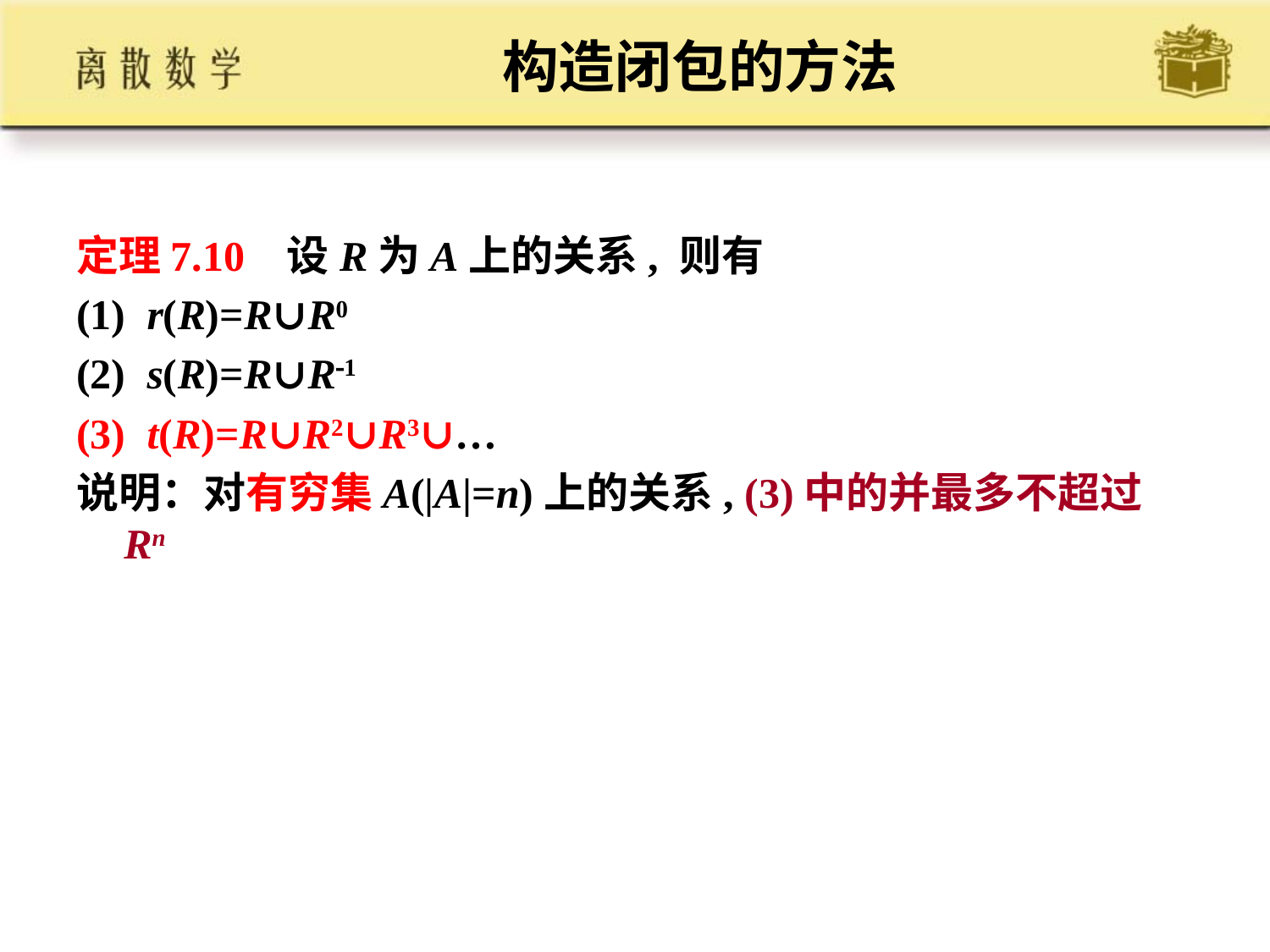

# 构造闭包的方法
定理7.10   设R为A上的关系, 则有
(1)  r(R)=R∪R0
(2)  s(R)=R∪R−1
(3)  t(R)=R∪R2∪R3∪…
说明：对有穷集A(|A|=n)上的关系, (3)中的并最多不超过Rn
68